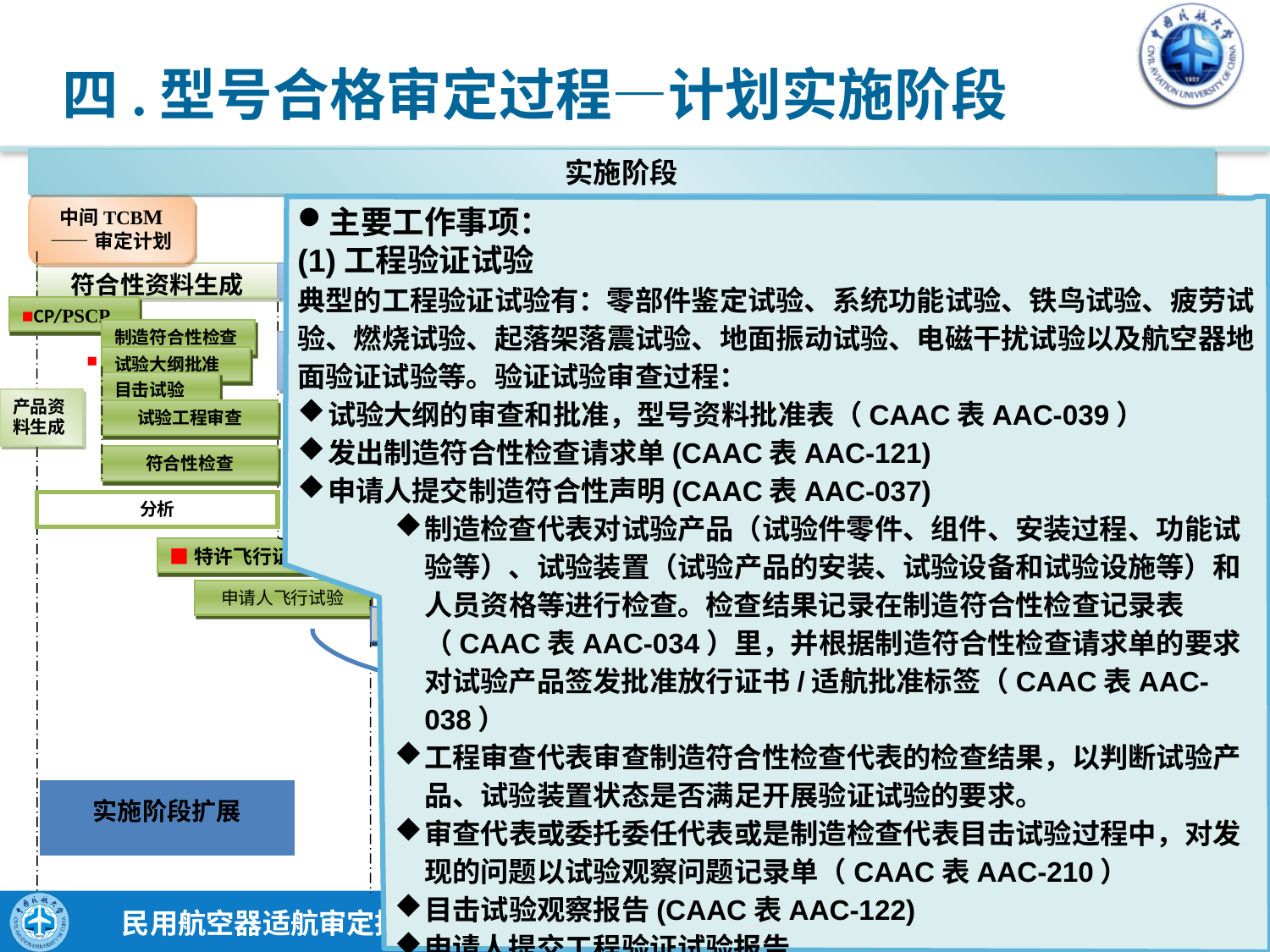

# 四.型号合格审定过程—计划实施阶段

实施阶段
中间TCBM
——审定计划
最终
TCBM

审定试飞前TCBM

符合性资料生成

符合性表明
符合性确认
■CP/PSCP

制造符合性检查
提交符合性验证
资料
■
CCAR21.33(b)1
试验大纲批准

目击试验
产品资
料生成
试验工程审查

◆符合性报告

符合性资料评审（不含试飞资料）
符合性检查
试飞产生资料的评审
分析

持续适航文件（ICA）◆

■特许飞行证

运行及维修评估
申请人飞行试验
申请人试飞资料
◆申请人试飞报告
试飞结果的评审
◆试飞风险管理
■型号检查授权（TIA）
制造符合性检查
审定飞行试验
CCAR 21.35
功能及可靠性F/T
实施阶段扩展
飞行手册◆
型号检查报告◆
主要工作事项：
(1)工程验证试验
典型的工程验证试验有：零部件鉴定试验、系统功能试验、铁鸟试验、疲劳试验、燃烧试验、起落架落震试验、地面振动试验、电磁干扰试验以及航空器地面验证试验等。验证试验审查过程：
试验大纲的审查和批准，型号资料批准表（CAAC表AAC-039）
发出制造符合性检查请求单(CAAC表AAC-121)
申请人提交制造符合性声明(CAAC表AAC-037)
制造检查代表对试验产品（试验件零件、组件、安装过程、功能试验等）、试验装置（试验产品的安装、试验设备和试验设施等）和人员资格等进行检查。检查结果记录在制造符合性检查记录表（CAAC表AAC-034）里，并根据制造符合性检查请求单的要求对试验产品签发批准放行证书/适航批准标签（CAAC表AAC-038）
工程审查代表审查制造符合性检查代表的检查结果，以判断试验产品、试验装置状态是否满足开展验证试验的要求。
审查代表或委托委任代表或是制造检查代表目击试验过程中，对发现的问题以试验观察问题记录单（CAAC表AAC-210）
目击试验观察报告(CAAC表AAC-122)
申请人提交工程验证试验报告